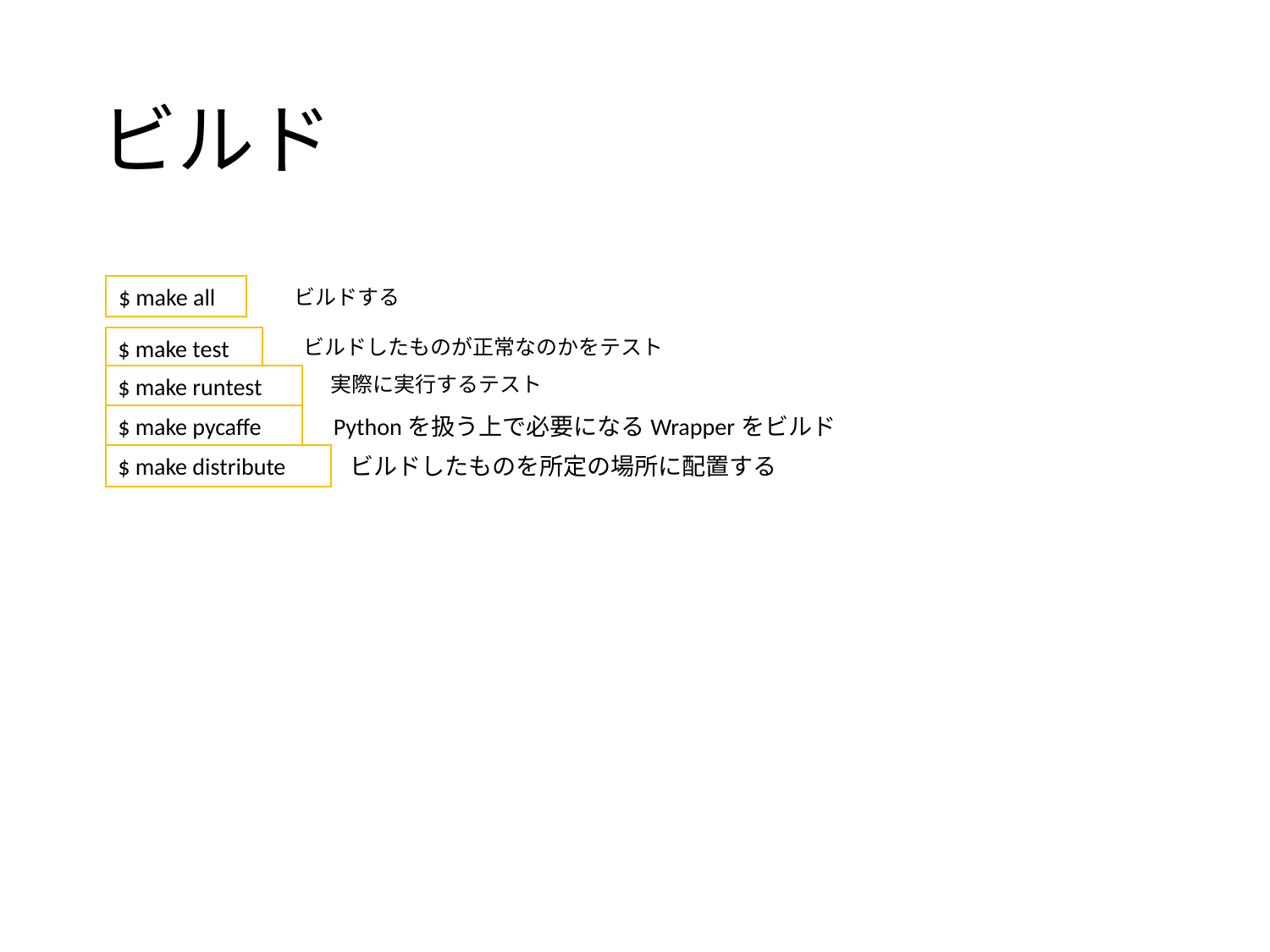

# ビルド
$ make all
ビルドする
$ make test
ビルドしたものが正常なのかをテスト
実際に実行するテスト
$ make runtest
$ make pycaffe
Pythonを扱う上で必要になるWrapperをビルド
$ make distribute
ビルドしたものを所定の場所に配置する